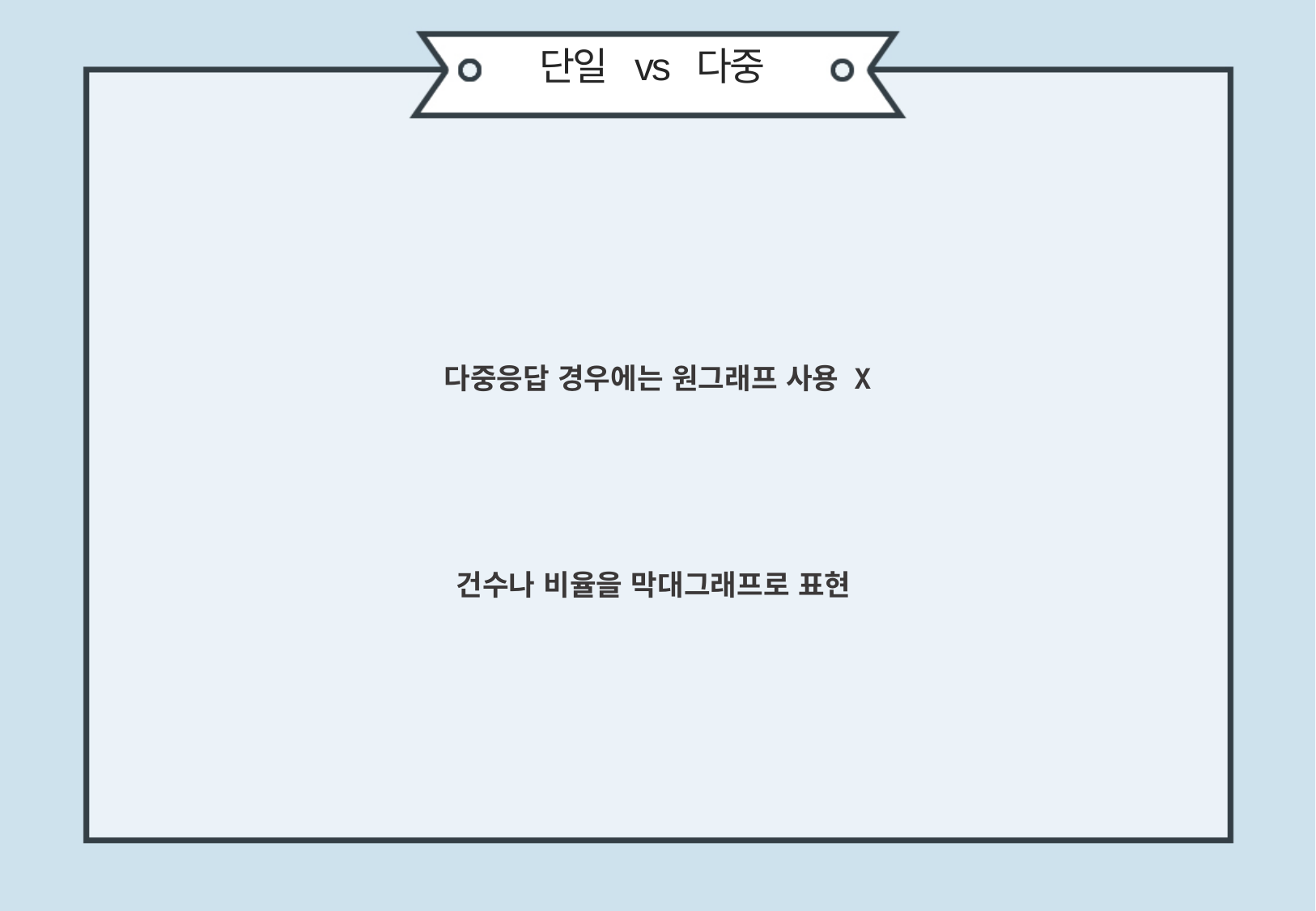

단일  vs  다중
다중응답 경우에는 원그래프 사용 X

건수나 비율을 막대그래프로 표현